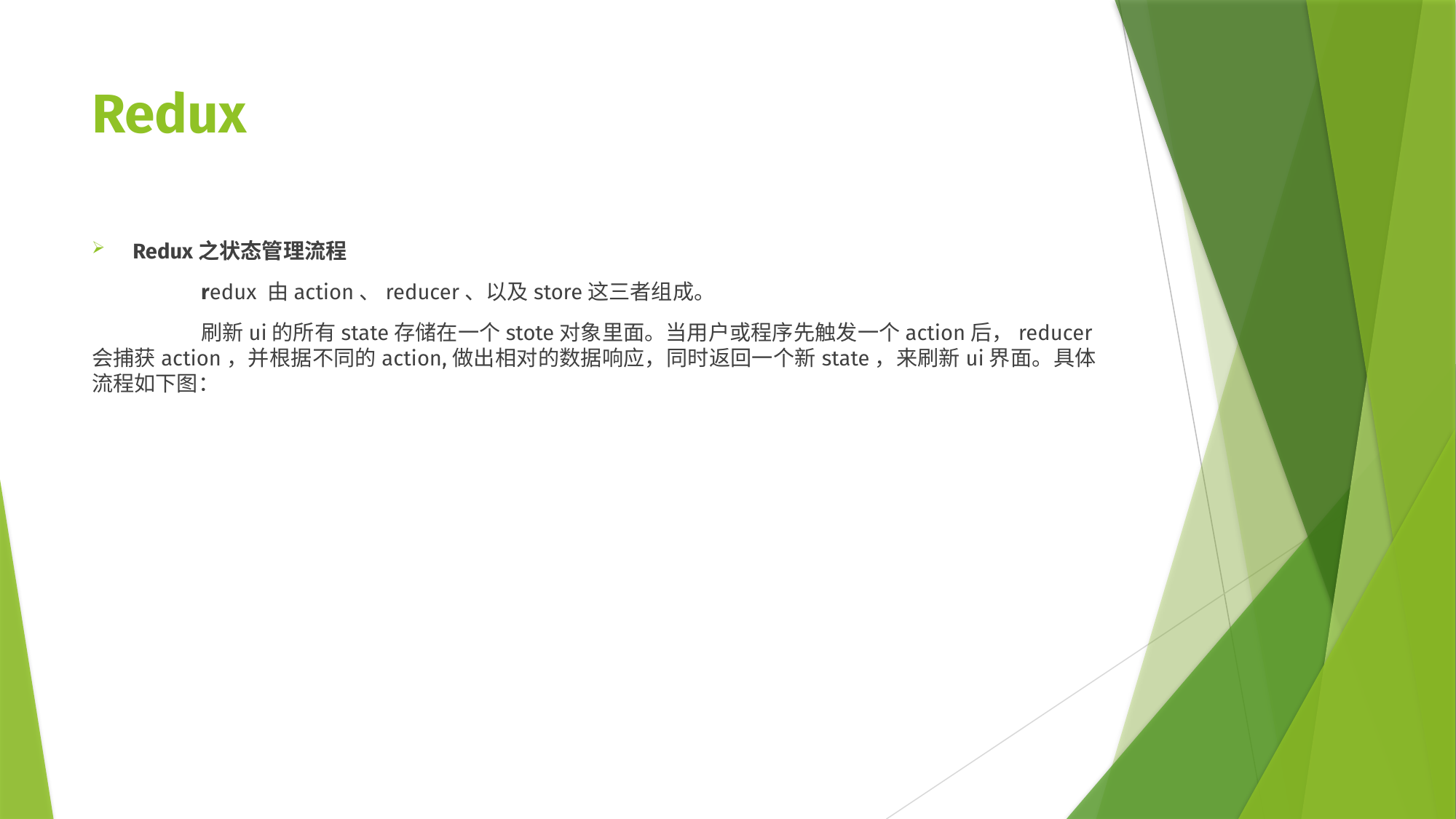

# Redux

Redux之状态管理流程
	redux 由action、reducer、以及store这三者组成。
	刷新ui的所有state存储在一个stote对象里面。当用户或程序先触发一个action后，reducer会捕获action，并根据不同的action,做出相对的数据响应，同时返回一个新state，来刷新ui界面。具体流程如下图：